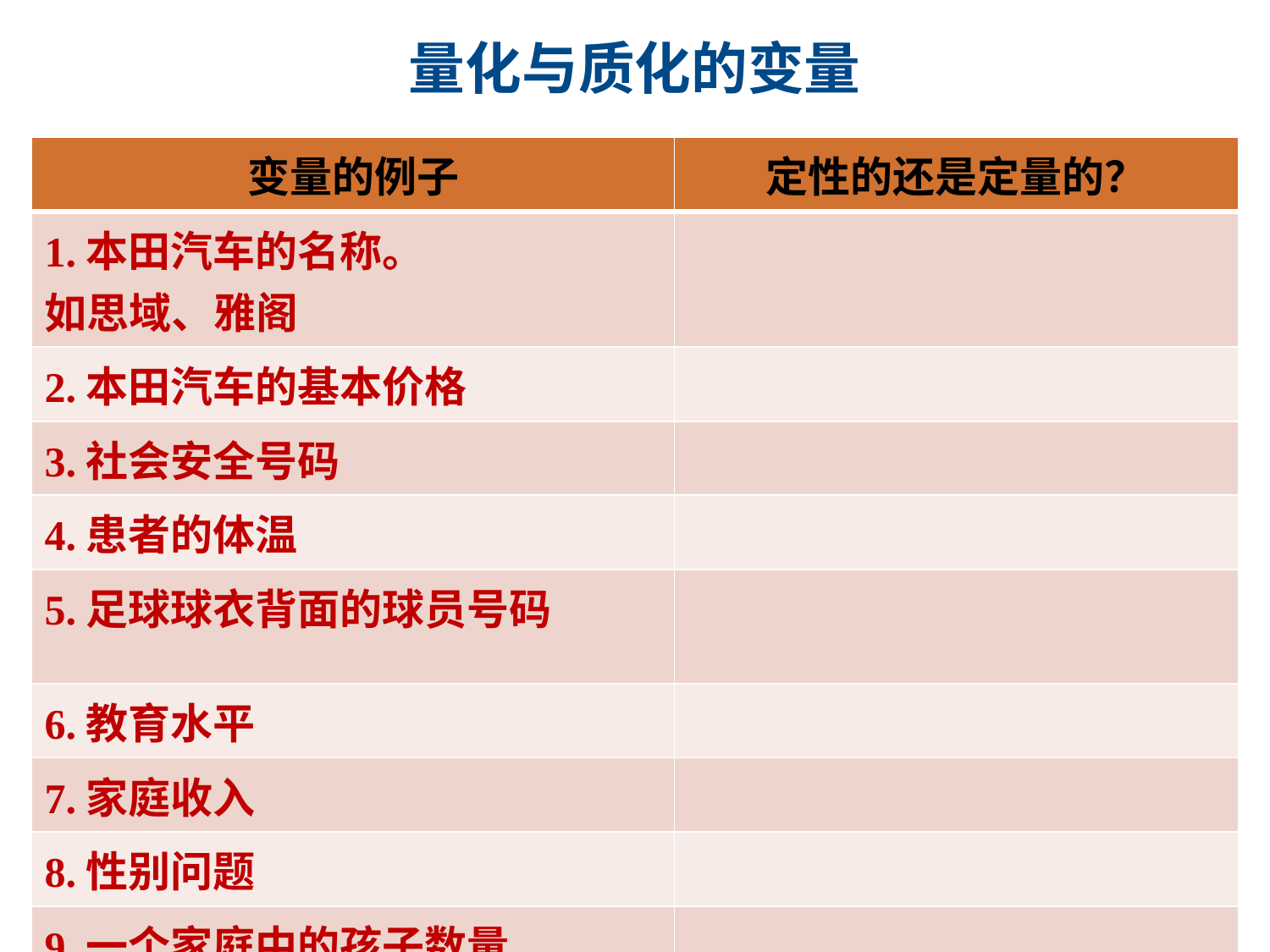

# 量化与质化的变量
| 变量的例子 | 定性的还是定量的？ |
| --- | --- |
| 1.本田汽车的名称。 如思域、雅阁 |  |
| 2.本田汽车的基本价格 |  |
| 3.社会安全号码 |  |
| 4.患者的体温 |  |
| 5.足球球衣背面的球员号码 |  |
| 6.教育水平 |  |
| 7.家庭收入 |  |
| 8.性别问题 |  |
| 9.一个家庭中的孩子数量 |  |
23